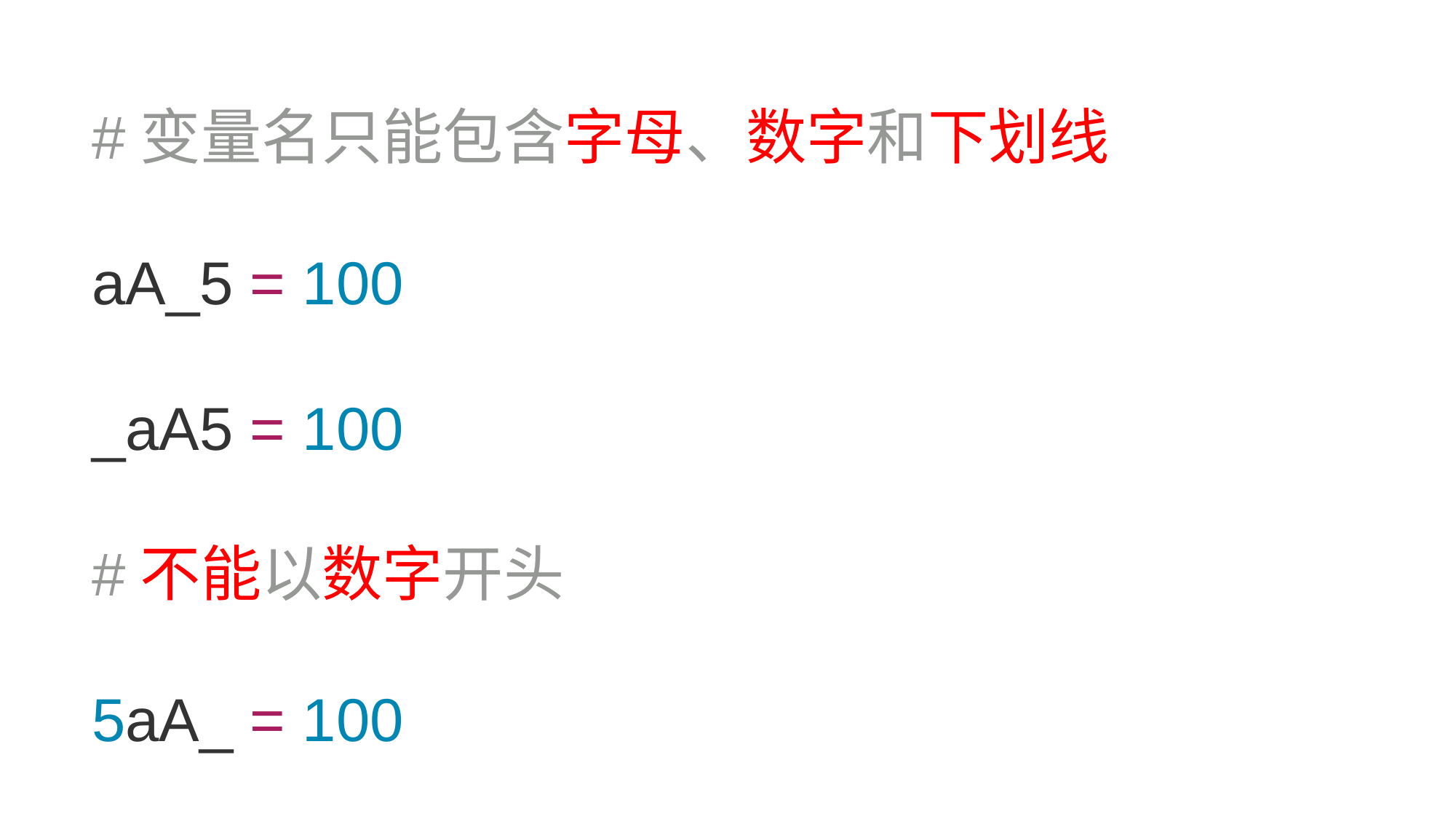

#变量名只能包含字母、数字和下划线
aA_5 = 100
_aA5 = 100
#不能以数字开头
5aA_ = 100